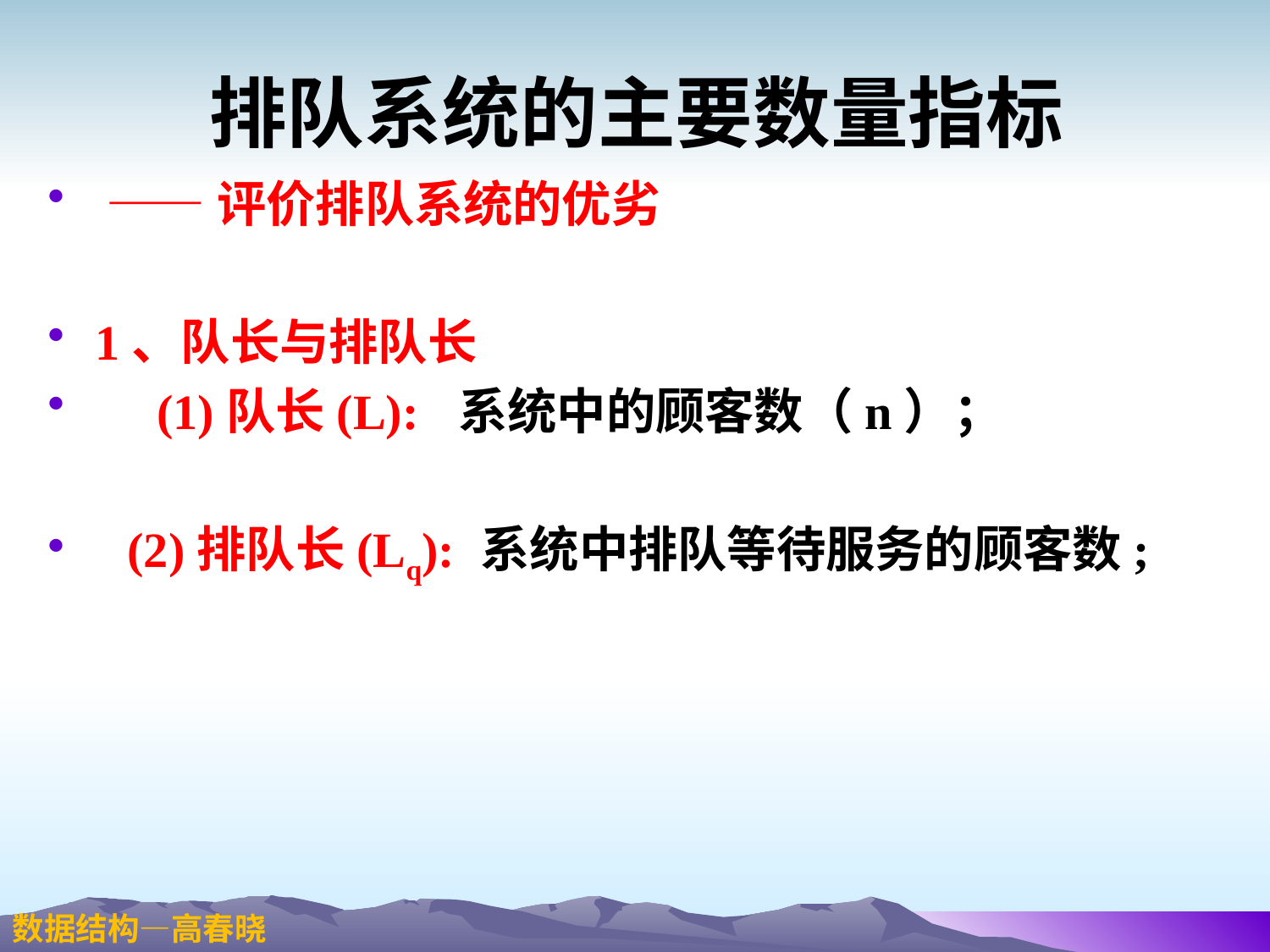

# 排队系统的主要数量指标
 ——评价排队系统的优劣

1、队长与排队长
     (1)队长(L):  系统中的顾客数（n）；

    (2)排队长(Lq): 系统中排队等待服务的顾客数;